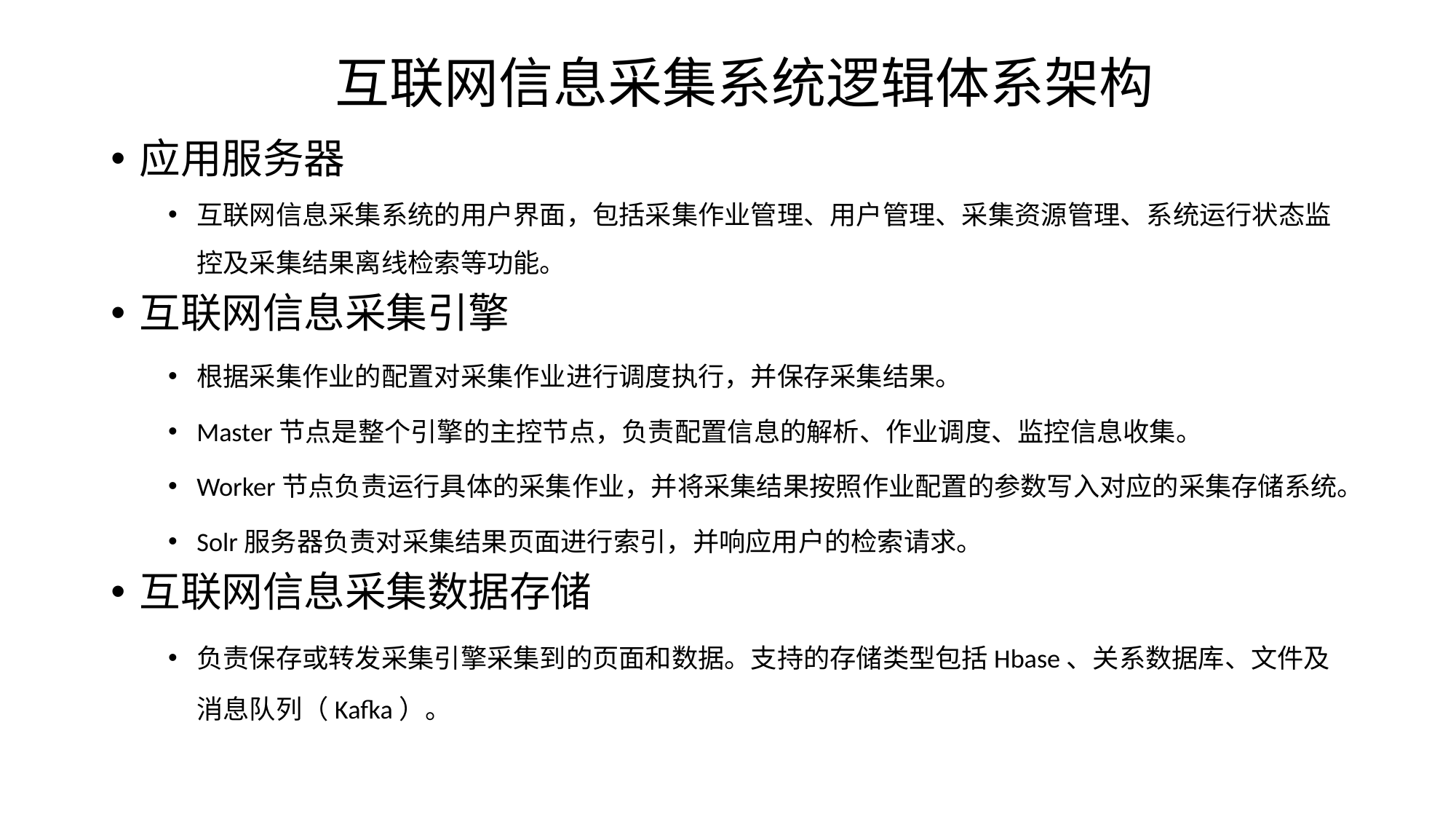

互联网信息采集系统逻辑体系架构
应用服务器
互联网信息采集系统的用户界面，包括采集作业管理、用户管理、采集资源管理、系统运行状态监控及采集结果离线检索等功能。
互联网信息采集引擎
根据采集作业的配置对采集作业进行调度执行，并保存采集结果。
Master节点是整个引擎的主控节点，负责配置信息的解析、作业调度、监控信息收集。
Worker节点负责运行具体的采集作业，并将采集结果按照作业配置的参数写入对应的采集存储系统。
Solr服务器负责对采集结果页面进行索引，并响应用户的检索请求。
互联网信息采集数据存储
负责保存或转发采集引擎采集到的页面和数据。支持的存储类型包括Hbase、关系数据库、文件及消息队列（Kafka）。